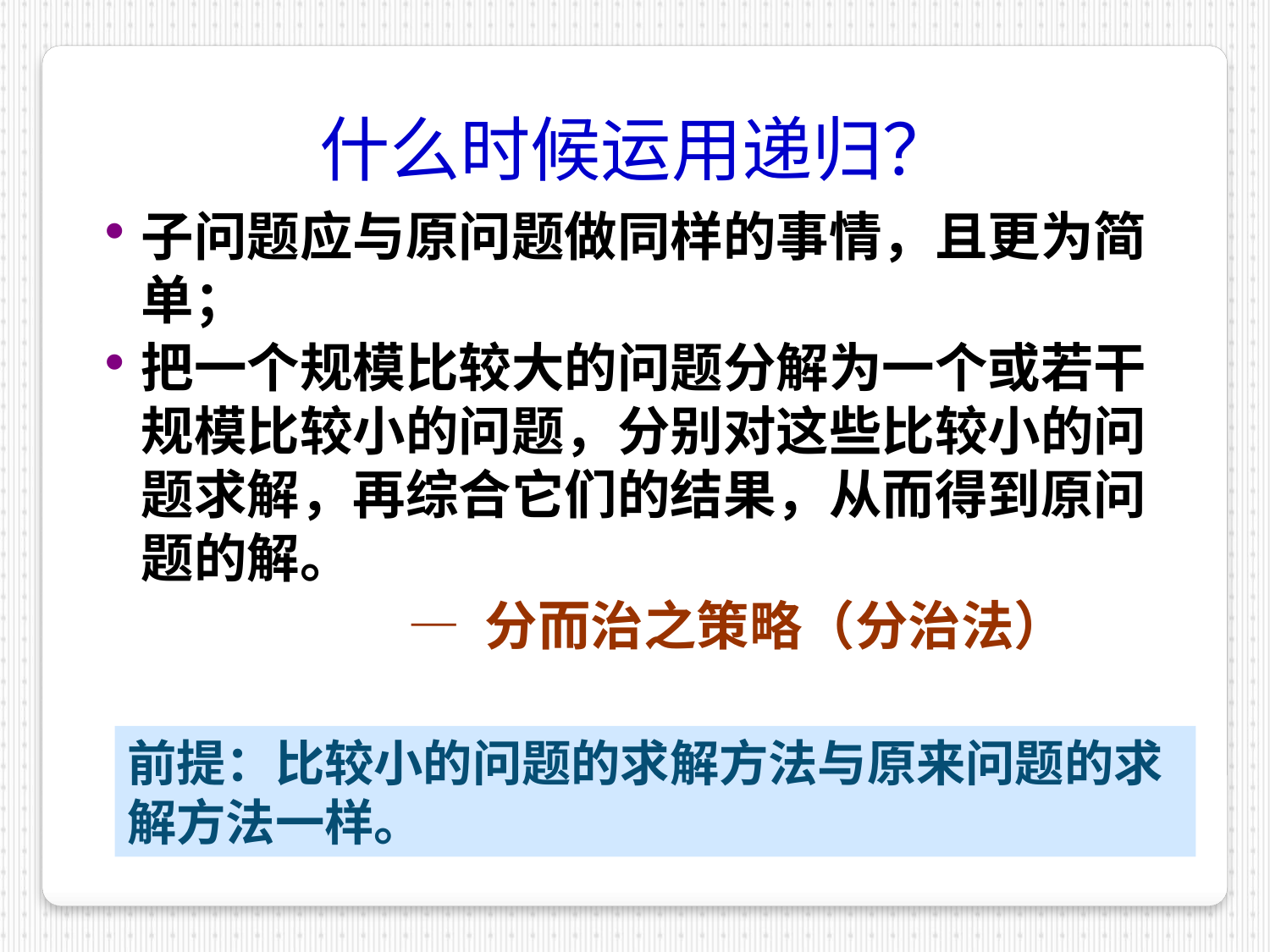

什么时候运用递归？

子问题应与原问题做同样的事情，且更为简单；
把一个规模比较大的问题分解为一个或若干规模比较小的问题，分别对这些比较小的问题求解，再综合它们的结果，从而得到原问题的解。
			 — 分而治之策略（分治法）

前提：比较小的问题的求解方法与原来问题的求解方法一样。